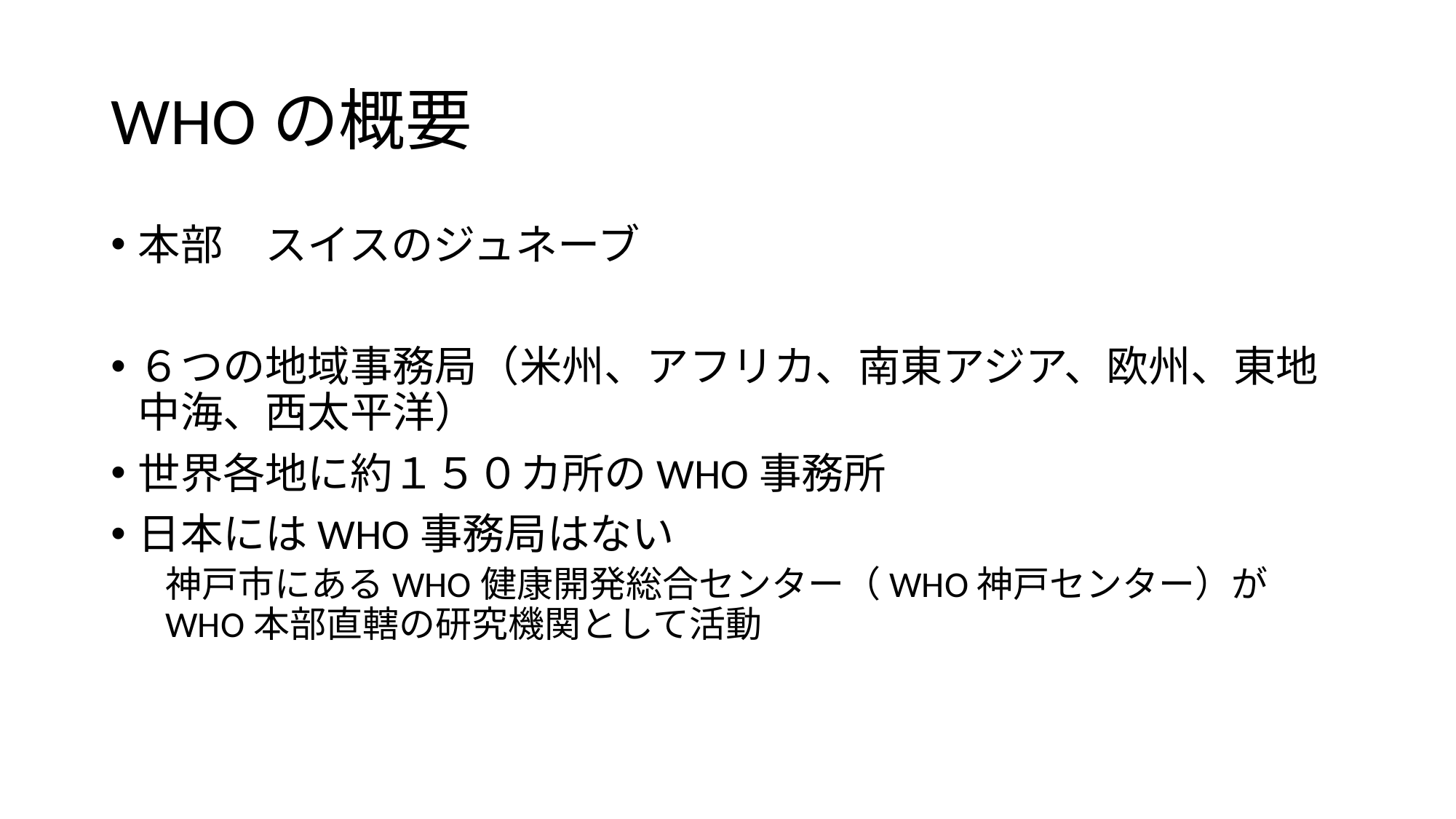

# WHOの概要
本部　スイスのジュネーブ

６つの地域事務局（米州、アフリカ、南東アジア、欧州、東地中海、西太平洋）
世界各地に約１５０カ所のWHO事務所
日本にはWHO事務局はない
神戸市にあるWHO健康開発総合センター（WHO神戸センター）がWHO本部直轄の研究機関として活動